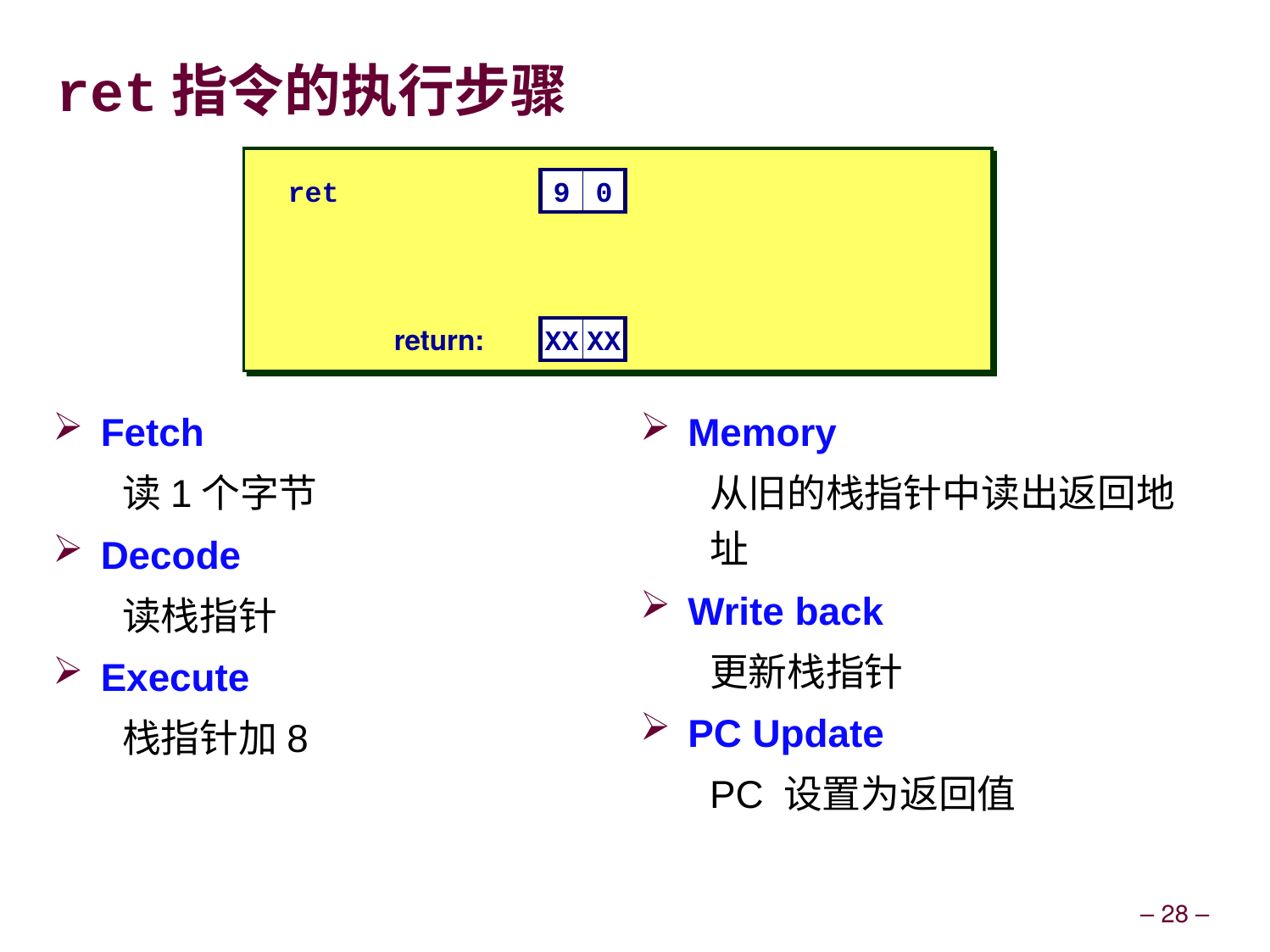

# ret指令的执行步骤

ret
9

0
return:
XX

XX
Fetch
读1个字节
Decode
读栈指针
Execute
栈指针加8
Memory
从旧的栈指针中读出返回地址
Write back
更新栈指针
PC Update
PC 设置为返回值